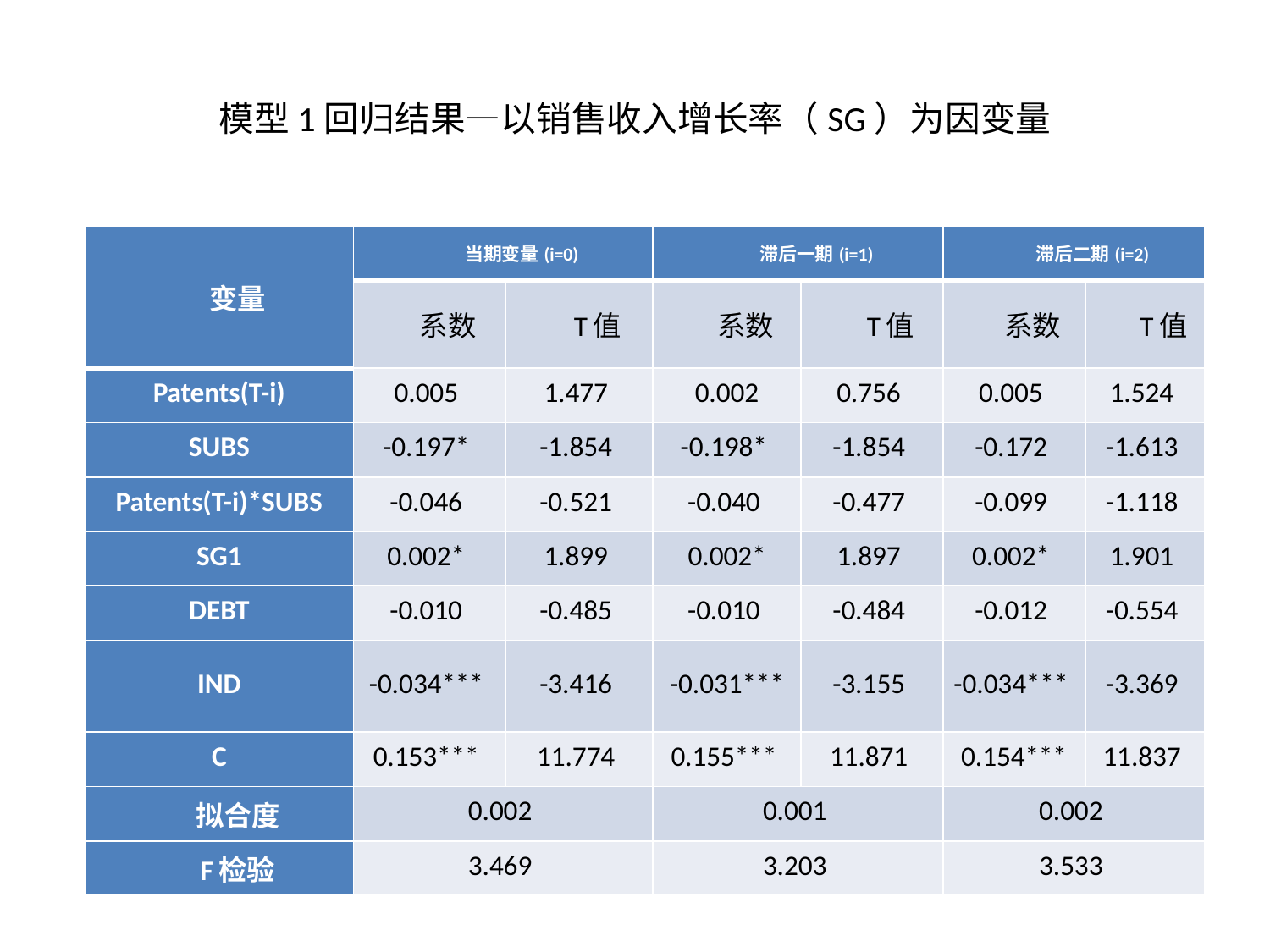

# 模型1回归结果—以销售收入增长率（SG）为因变量
| 变量 | 当期变量(i=0) |  | 滞后一期(i=1) |  | 滞后二期(i=2) |  |
| --- | --- | --- | --- | --- | --- | --- |
|  | 系数 | T值 | 系数 | T值 | 系数 | T值 |
| Patents(T-i) | 0.005 | 1.477 | 0.002 | 0.756 | 0.005 | 1.524 |
| SUBS | -0.197\* | -1.854 | -0.198\* | -1.854 | -0.172 | -1.613 |
| Patents(T-i)\*SUBS | -0.046 | -0.521 | -0.040 | -0.477 | -0.099 | -1.118 |
| SG1 | 0.002\* | 1.899 | 0.002\* | 1.897 | 0.002\* | 1.901 |
| DEBT | -0.010 | -0.485 | -0.010 | -0.484 | -0.012 | -0.554 |
| IND | -0.034\*\*\* | -3.416 | -0.031\*\*\* | -3.155 | -0.034\*\*\* | -3.369 |
| C | 0.153\*\*\* | 11.774 | 0.155\*\*\* | 11.871 | 0.154\*\*\* | 11.837 |
| 拟合度 | 0.002 |  | 0.001 |  | 0.002 |  |
| F检验 | 3.469 |  | 3.203 |  | 3.533 |  |